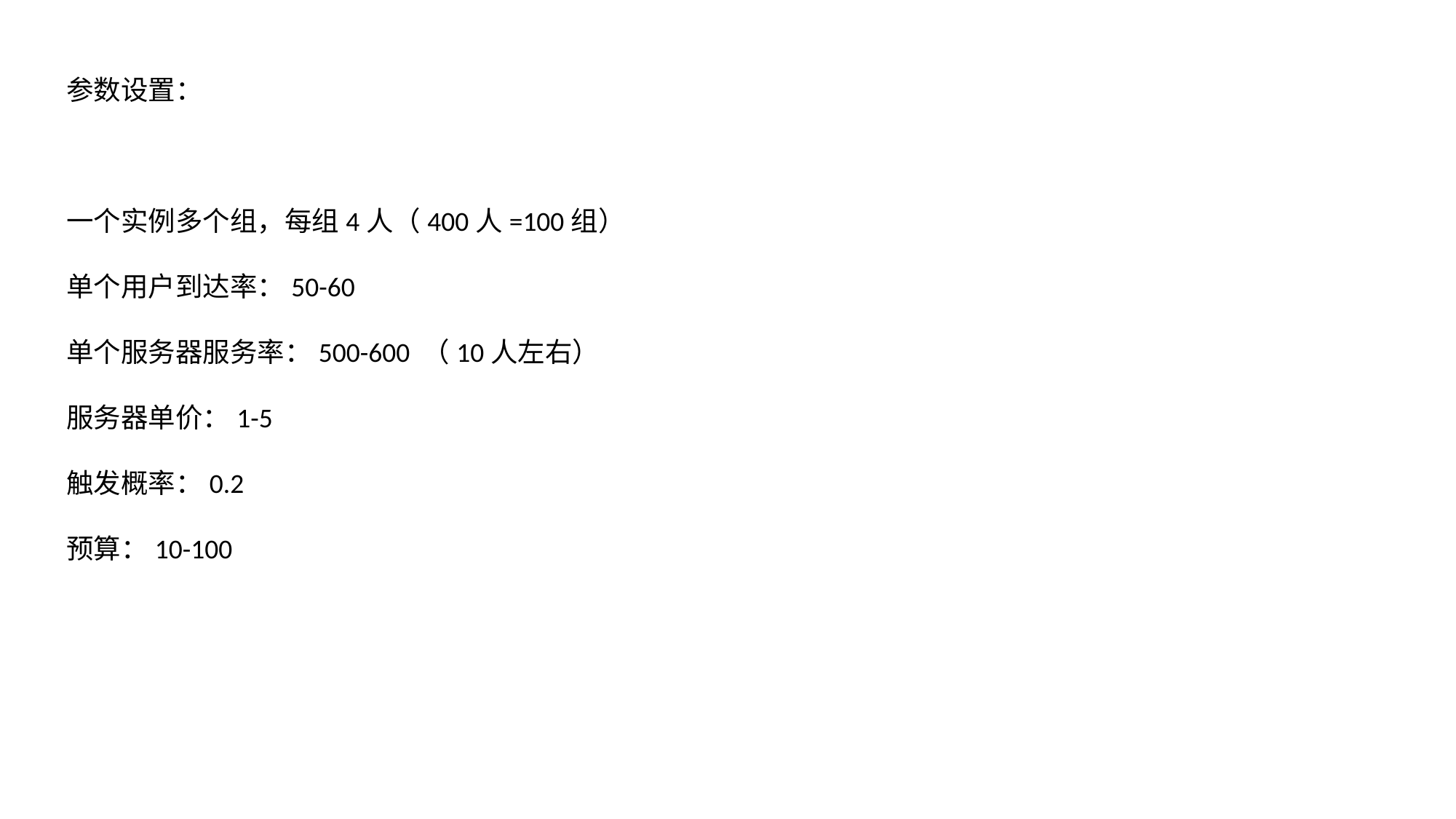

参数设置：​

​

一个实例多个组，每组4人（400人=100组）​

单个用户到达率：50-60​

单个服务器服务率：500-600 （10人左右）​

服务器单价：1-5​

触发概率：0.2​

预算：10-100